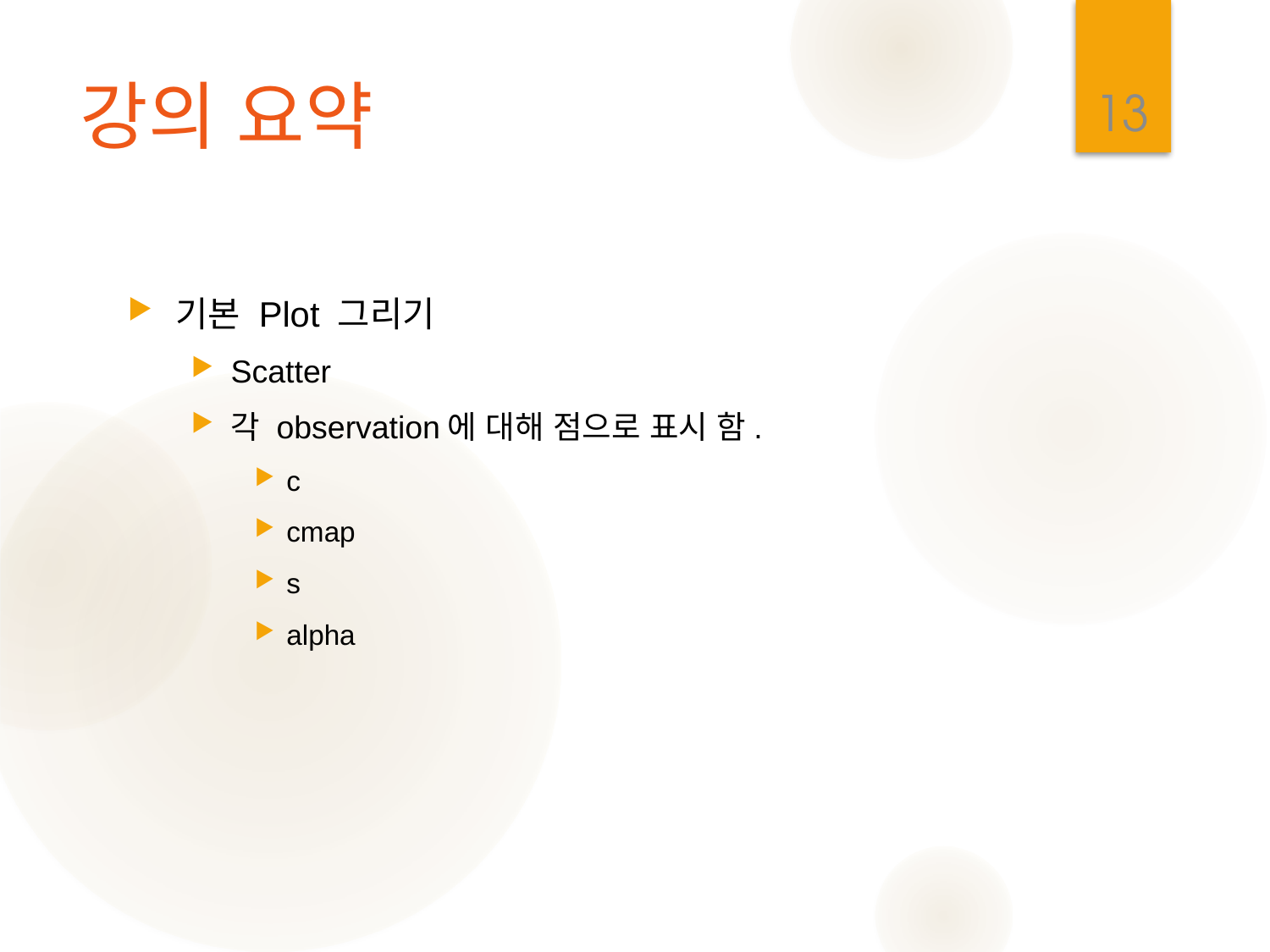

13
# 강의 요약
기본 Plot 그리기
Scatter
각 observation에 대해 점으로 표시 함.
c
cmap
s
alpha